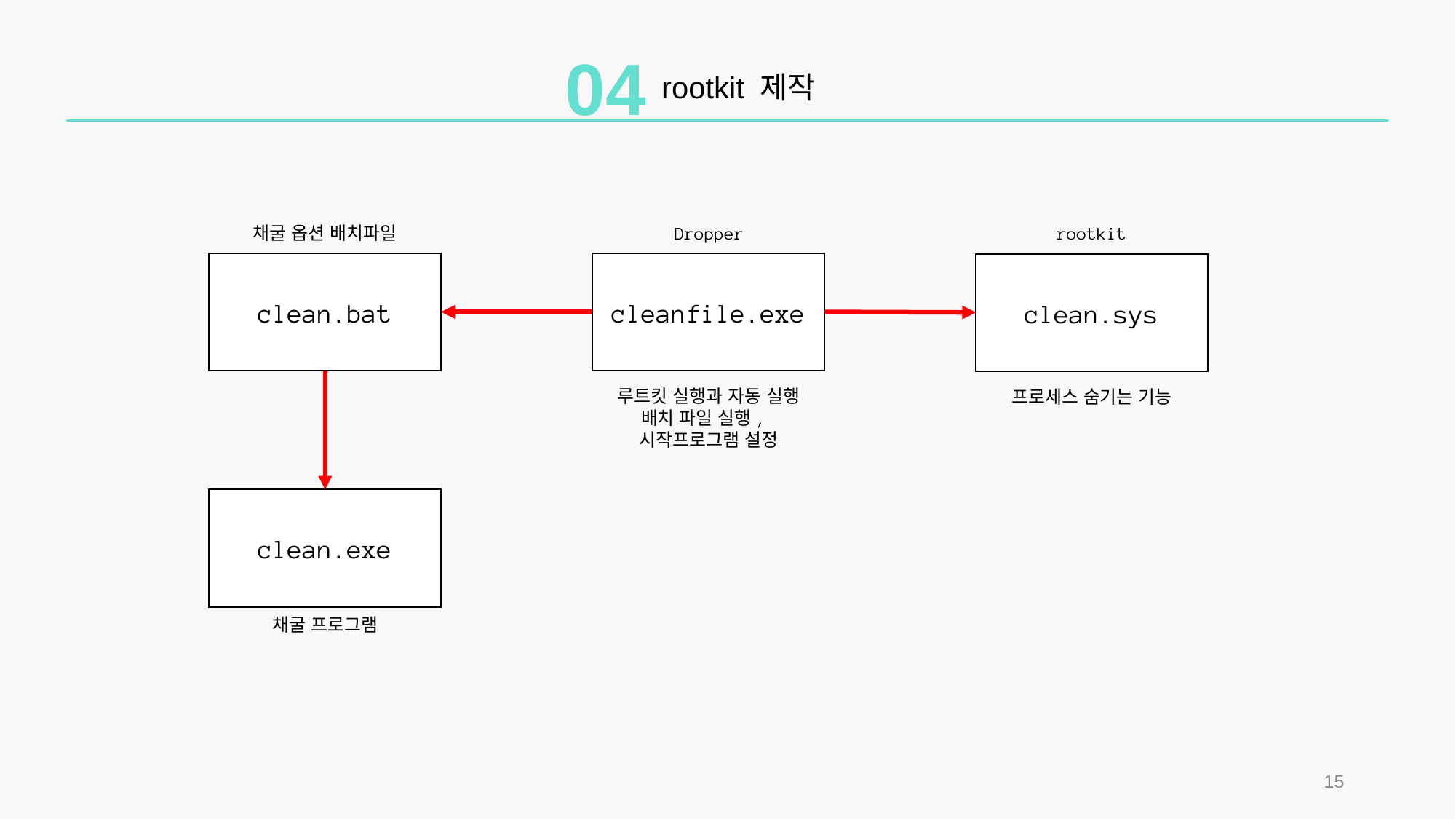

04
rootkit 제작

rootkit
채굴 옵션 배치파일
Dropper
clean.bat
cleanfile.exe
clean.sys
루트킷 실행과 자동 실행
배치 파일 실행,
시작프로그램 설정
프로세스 숨기는 기능
clean.exe
채굴 프로그램
15